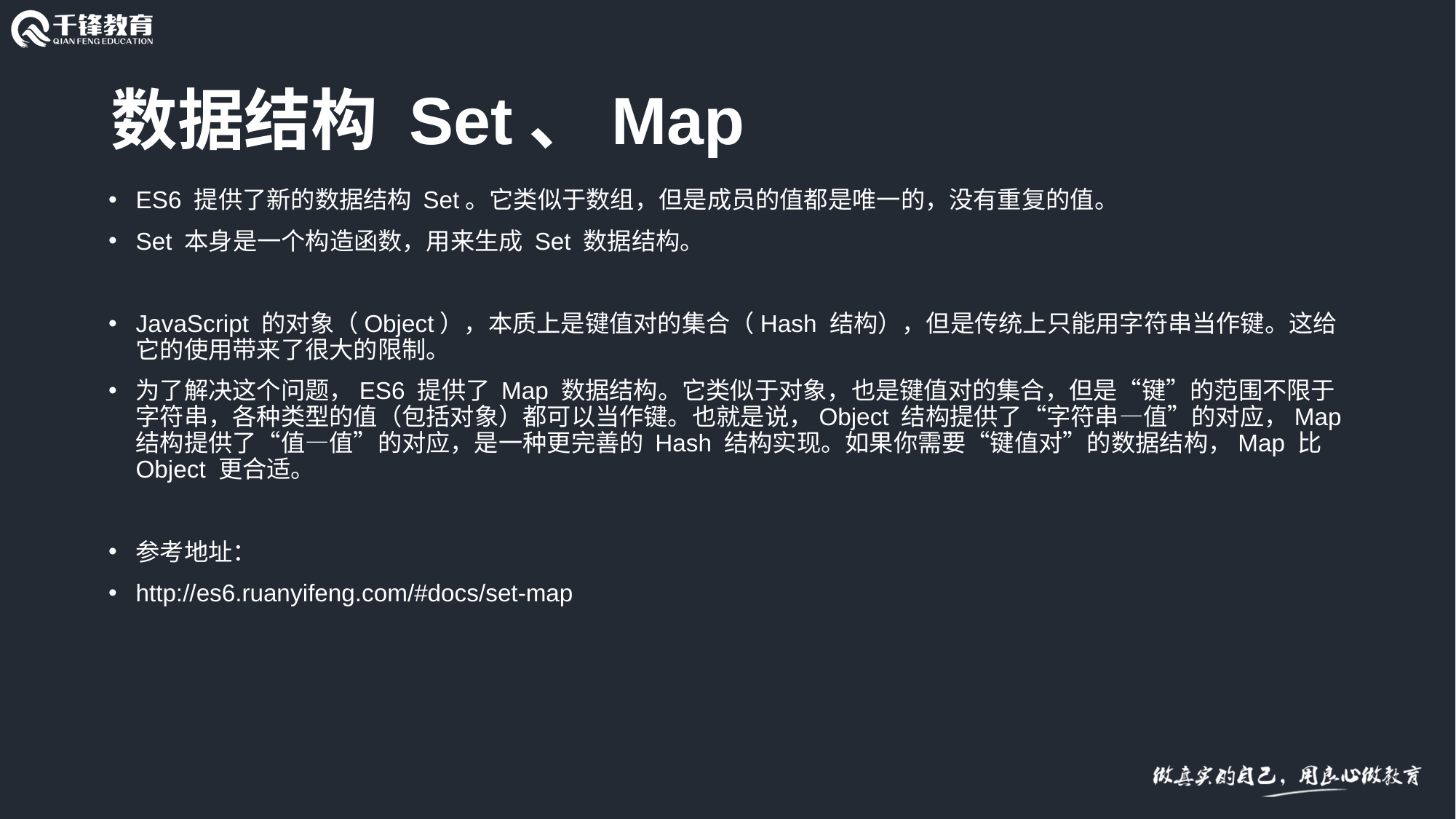

# 数据结构 Set、Map
ES6 提供了新的数据结构 Set。它类似于数组，但是成员的值都是唯一的，没有重复的值。
Set 本身是一个构造函数，用来生成 Set 数据结构。

JavaScript 的对象（Object），本质上是键值对的集合（Hash 结构），但是传统上只能用字符串当作键。这给它的使用带来了很大的限制。
为了解决这个问题，ES6 提供了 Map 数据结构。它类似于对象，也是键值对的集合，但是“键”的范围不限于字符串，各种类型的值（包括对象）都可以当作键。也就是说，Object 结构提供了“字符串—值”的对应，Map 结构提供了“值—值”的对应，是一种更完善的 Hash 结构实现。如果你需要“键值对”的数据结构，Map 比 Object 更合适。

参考地址：
http://es6.ruanyifeng.com/#docs/set-map